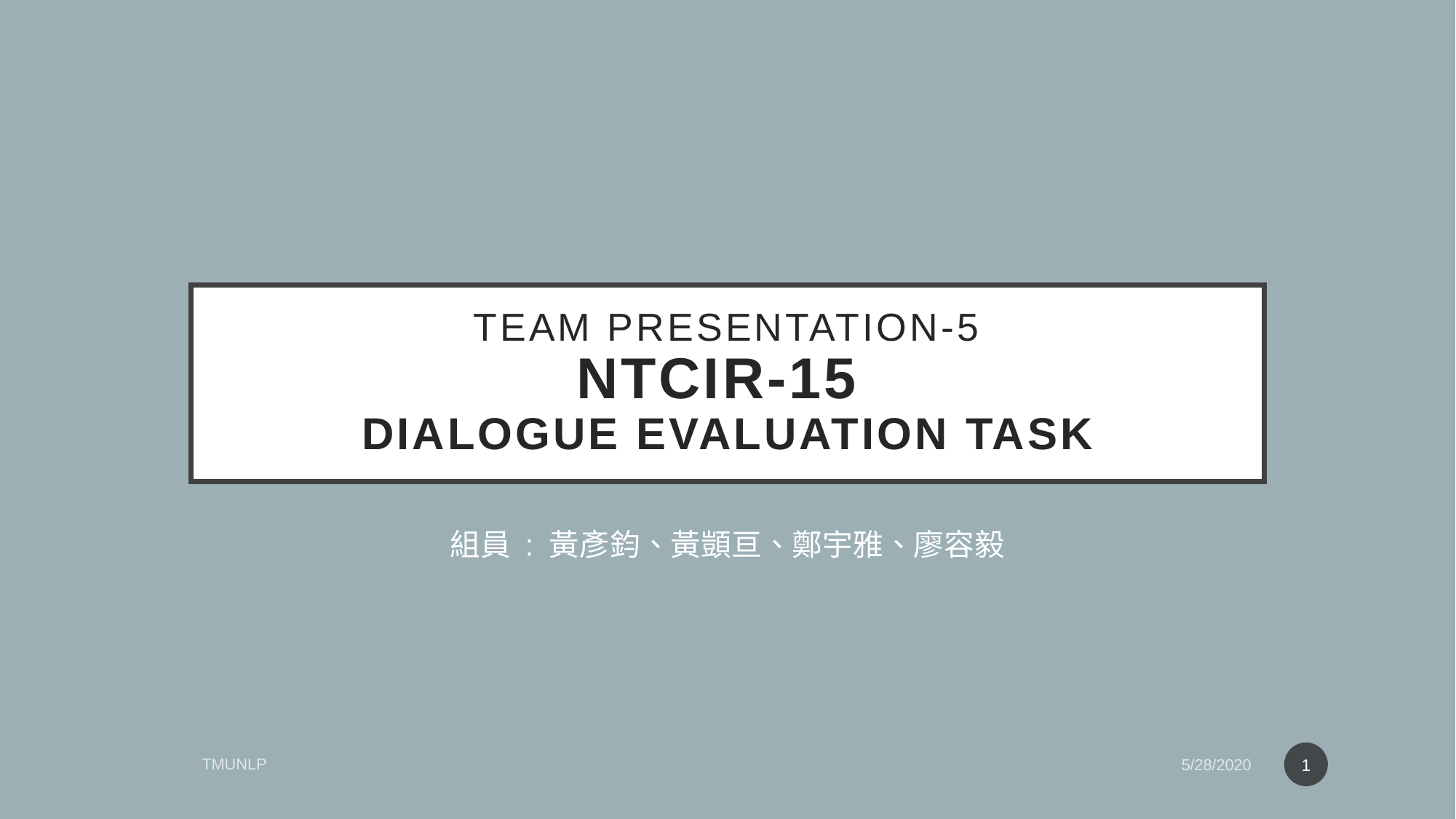

# Team presentation-5 NTCIR-15 Dialogue Evaluation Task
組員 : 黃彥鈞、黃顗亘、鄭宇雅、廖容毅
1
TMUNLP
5/28/2020